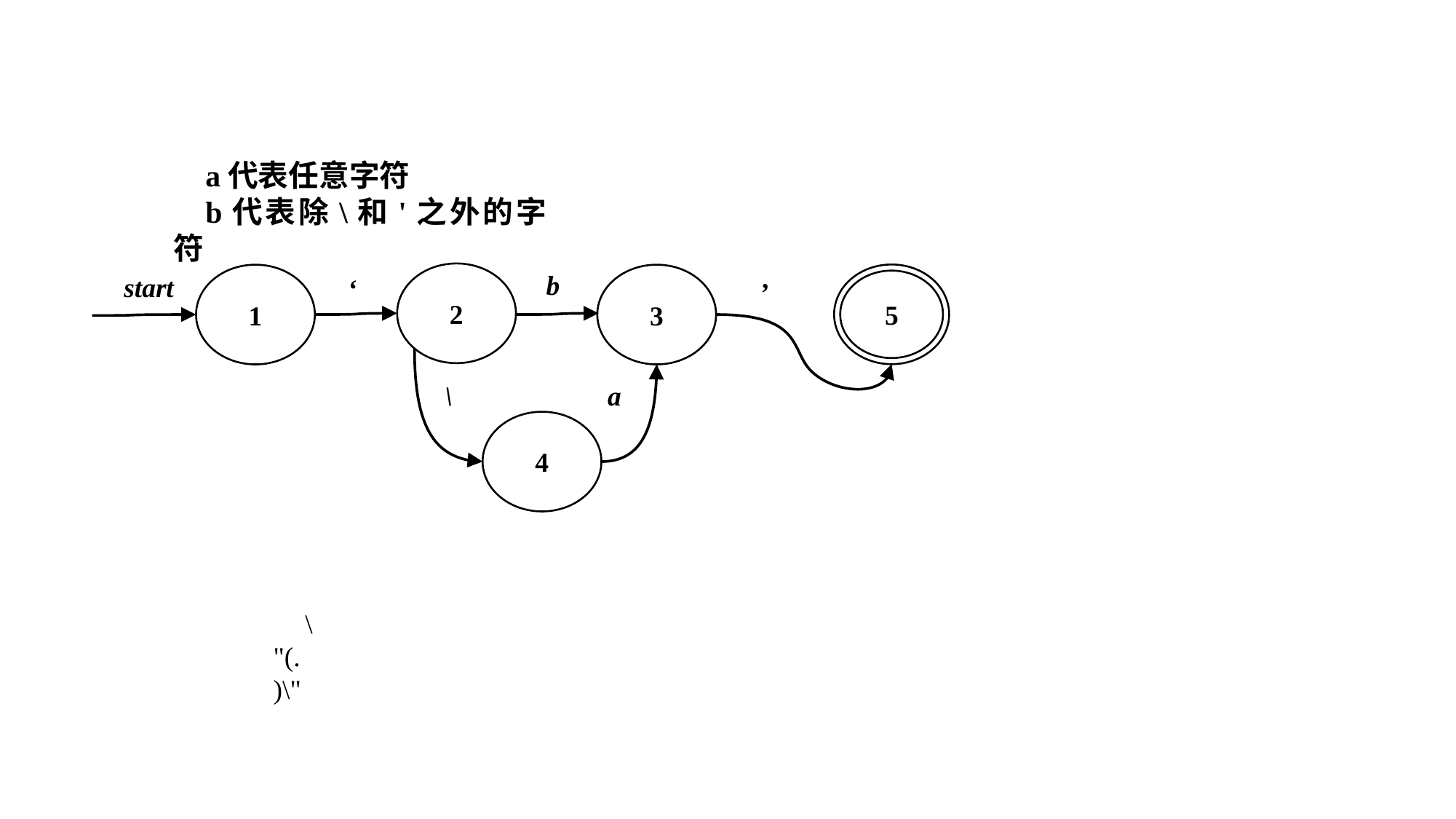

a代表任意字符
b代表除\和'之外的字符
b
2
5
start
1
3
‘
’
\
a
4
\"(.)\"